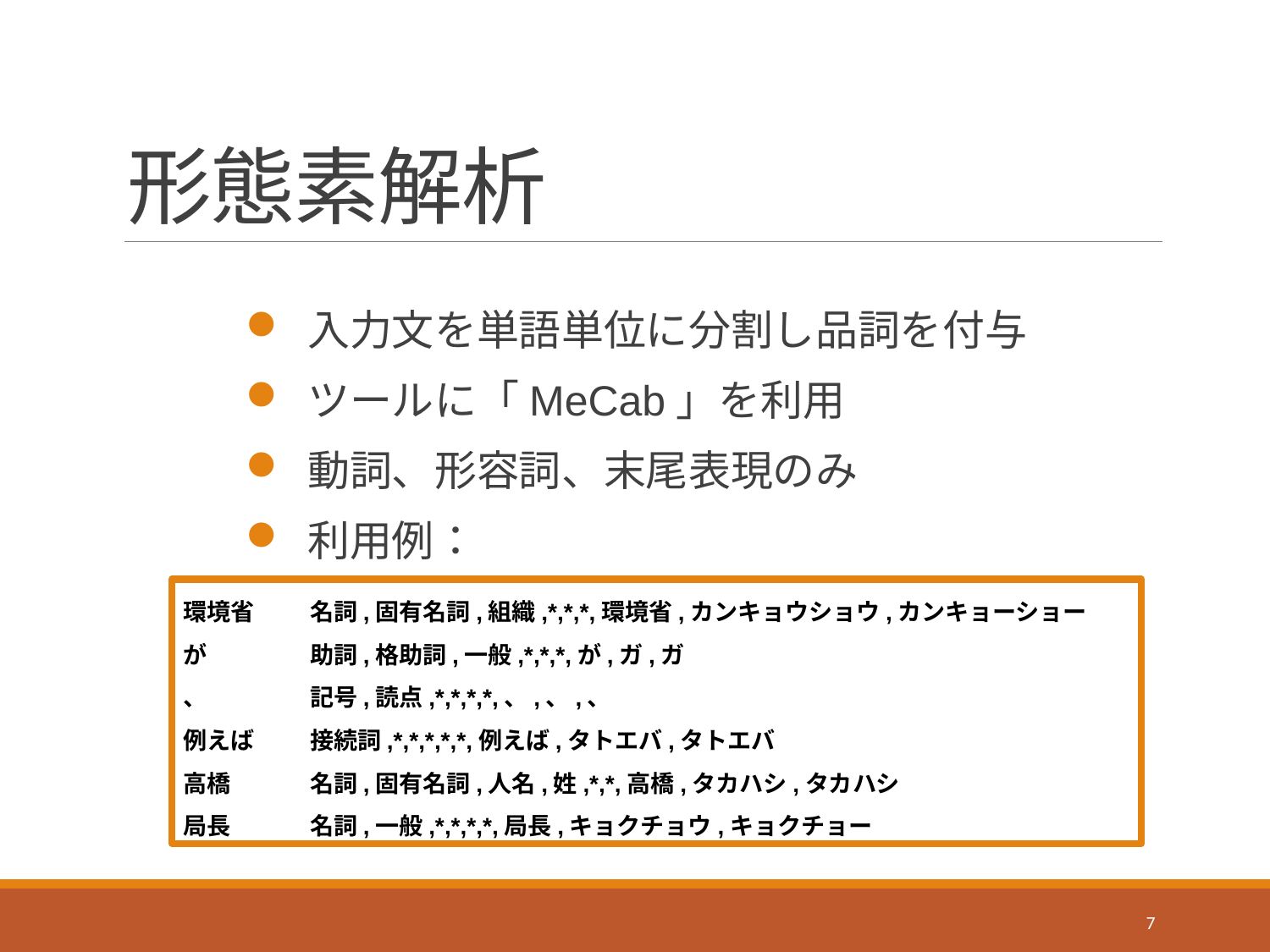

# 形態素解析
 入力文を単語単位に分割し品詞を付与
 ツールに「MeCab」を利用
 動詞、形容詞、末尾表現のみ
 利用例：
環境省	名詞,固有名詞,組織,*,*,*,環境省,カンキョウショウ,カンキョーショー
が	助詞,格助詞,一般,*,*,*,が,ガ,ガ
、	記号,読点,*,*,*,*,、,、,、
例えば	接続詞,*,*,*,*,*,例えば,タトエバ,タトエバ
高橋	名詞,固有名詞,人名,姓,*,*,高橋,タカハシ,タカハシ
局長	名詞,一般,*,*,*,*,局長,キョクチョウ,キョクチョー
7